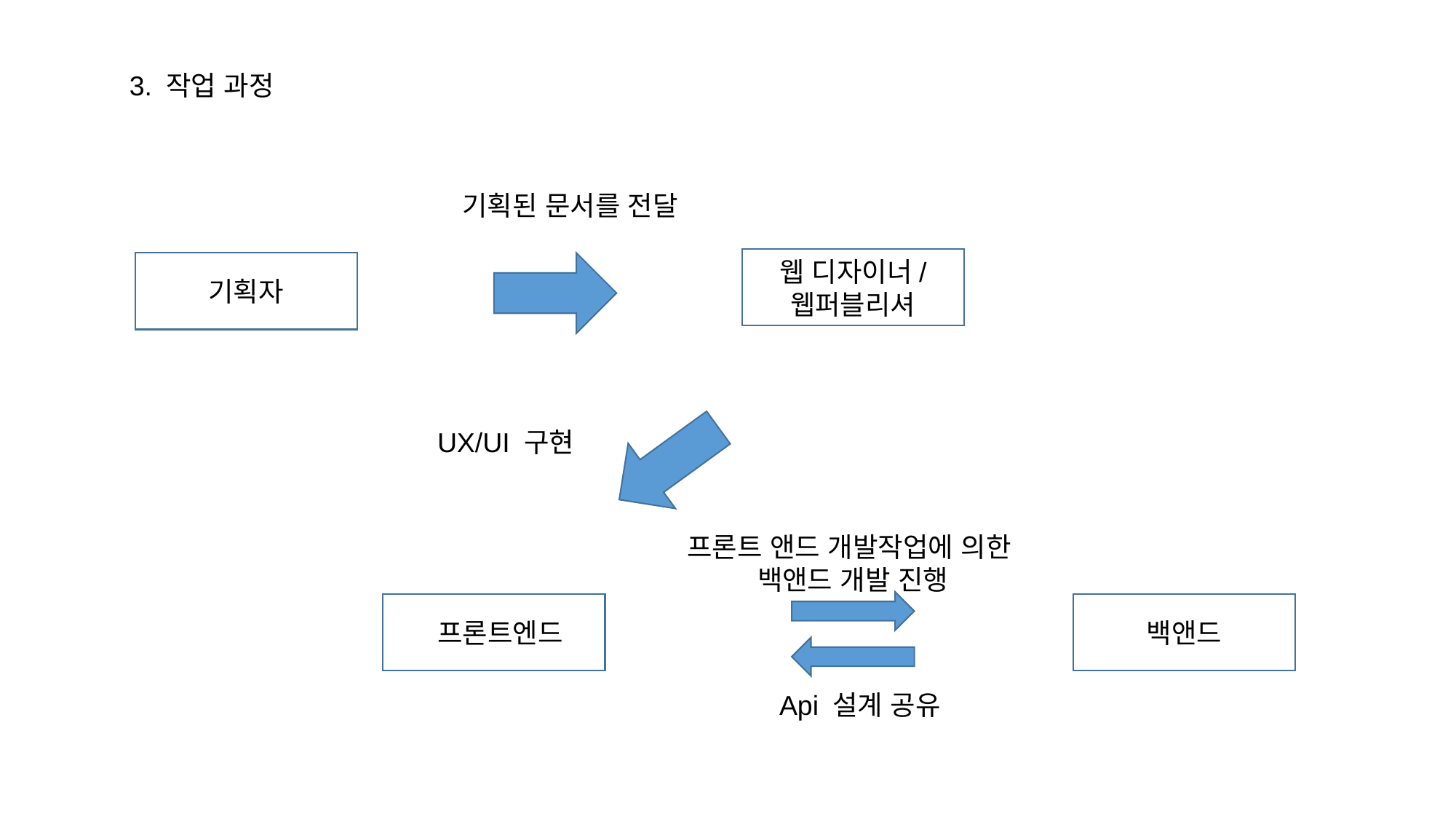

3. 작업 과정
기획된 문서를 전달
웹 디자이너/
웹퍼블리셔
기획자

UX/UI 구현

프론트 앤드 개발작업에 의한
백앤드 개발 진행

 프론트엔드
백앤드

Api 설계 공유